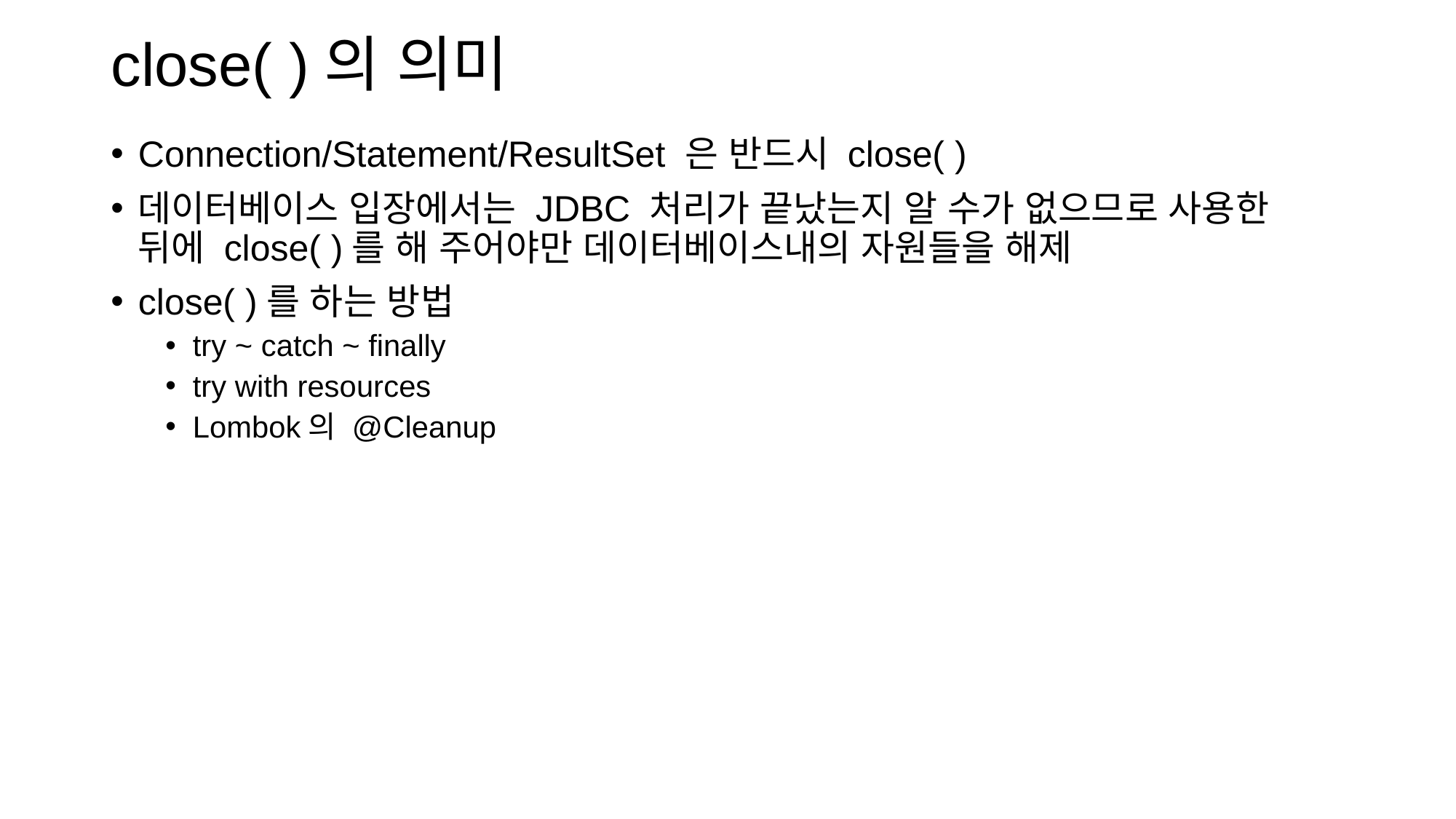

# close( )의 의미
Connection/Statement/ResultSet 은 반드시 close( )
데이터베이스 입장에서는 JDBC 처리가 끝났는지 알 수가 없으므로 사용한 뒤에 close( )를 해 주어야만 데이터베이스내의 자원들을 해제
close( )를 하는 방법
try ~ catch ~ finally
try with resources
Lombok의 @Cleanup